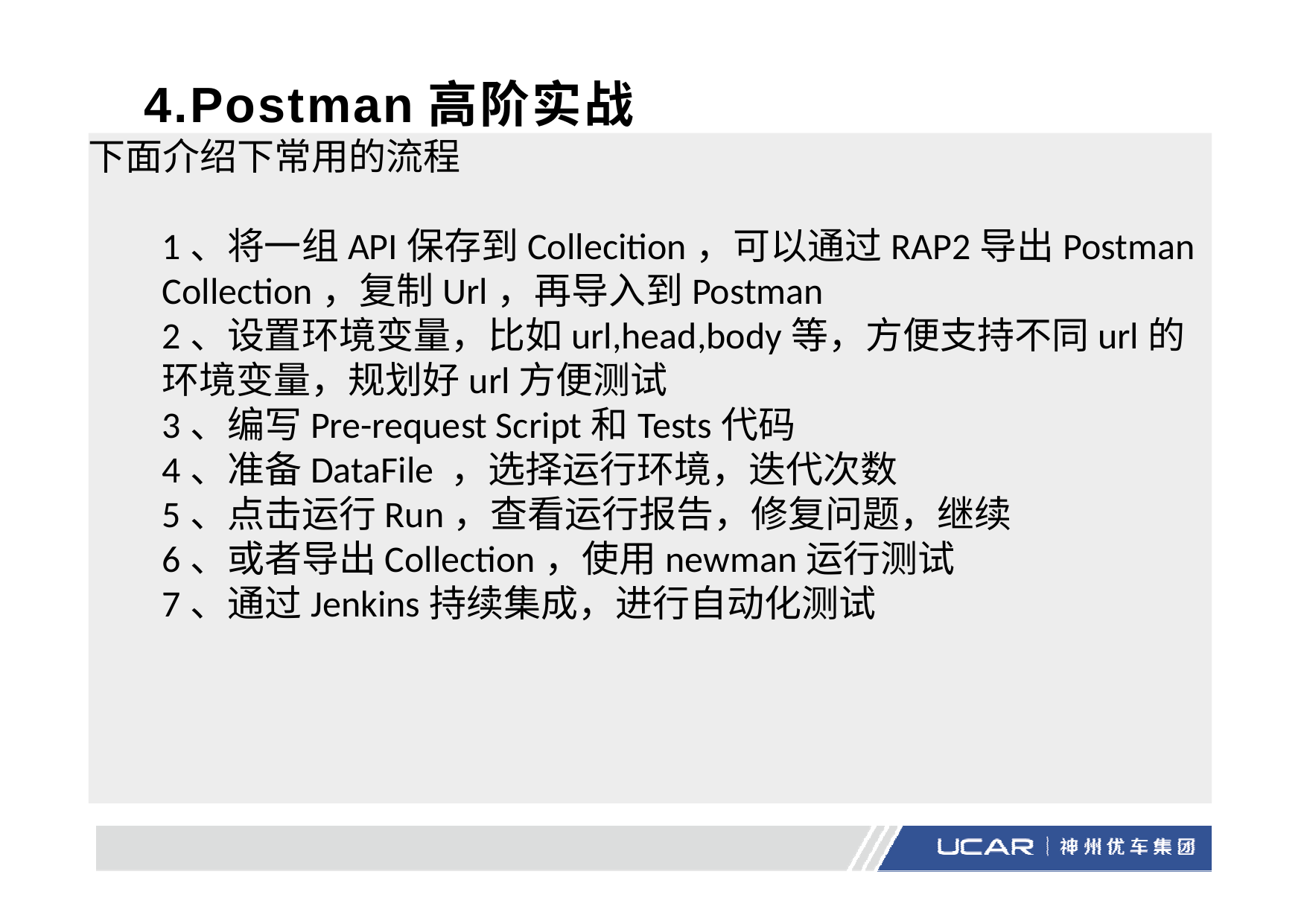

# 4.Postman高阶实战
下面介绍下常用的流程

1、将一组API保存到Collecition，可以通过RAP2导出Postman Collection，复制Url，再导入到Postman
2、设置环境变量，比如url,head,body等，方便支持不同url的环境变量，规划好url方便测试
3、编写Pre-request Script和Tests代码
4、准备DataFile ，选择运行环境，迭代次数
5、点击运行Run，查看运行报告，修复问题，继续
6、或者导出Collection，使用newman运行测试
7、通过Jenkins持续集成，进行自动化测试

4.1
环境变量和全局变量

4.2
脚本介绍

4.3
集合执行Collection Runner